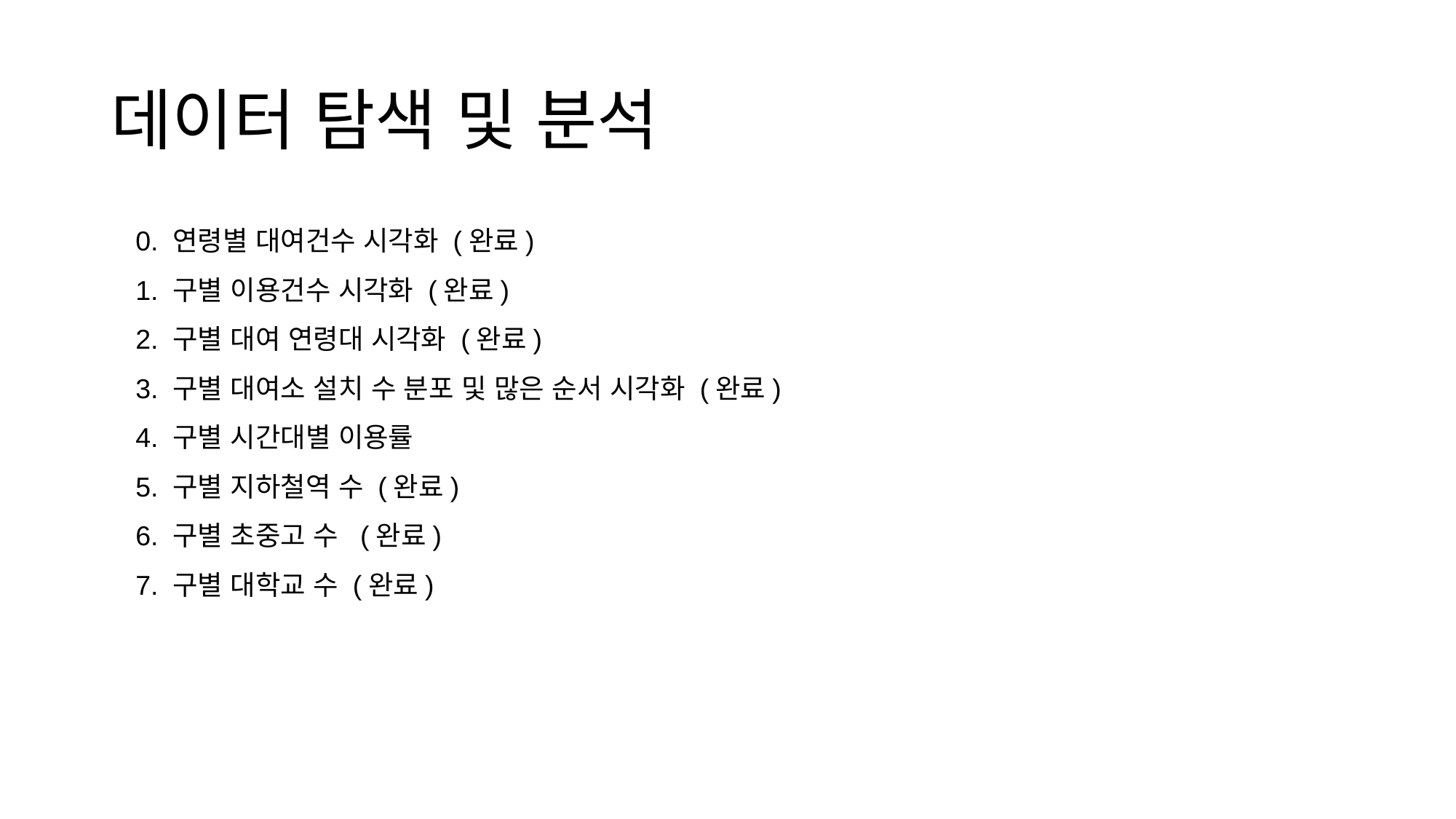

# 데이터 탐색 및 분석
0. 연령별 대여건수 시각화 (완료)
1. 구별 이용건수 시각화 (완료)
2. 구별 대여 연령대 시각화 (완료)
3. 구별 대여소 설치 수 분포 및 많은 순서 시각화 (완료)
4. 구별 시간대별 이용률
5. 구별 지하철역 수 (완료)
6. 구별 초중고 수  (완료)
7. 구별 대학교 수 (완료)